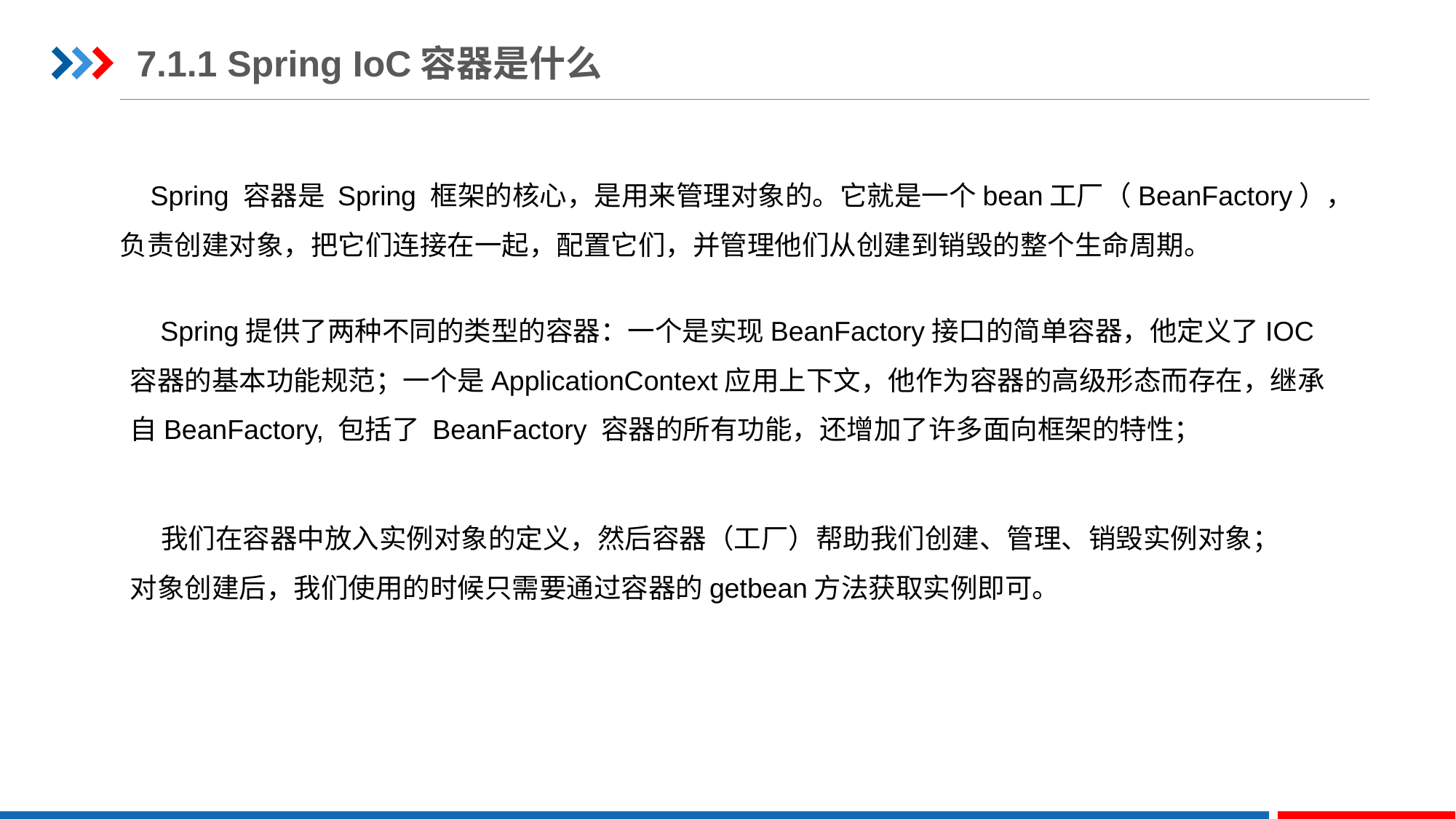

7.1.1 Spring IoC容器是什么
    Spring 容器是 Spring 框架的核心，是用来管理对象的。它就是一个bean工厂（BeanFactory），负责创建对象，把它们连接在一起，配置它们，并管理他们从创建到销毁的整个生命周期。
    Spring提供了两种不同的类型的容器：一个是实现BeanFactory接口的简单容器，他定义了IOC容器的基本功能规范；一个是ApplicationContext应用上下文，他作为容器的高级形态而存在，继承自BeanFactory, 包括了 BeanFactory 容器的所有功能，还增加了许多面向框架的特性；
    我们在容器中放入实例对象的定义，然后容器（工厂）帮助我们创建、管理、销毁实例对象；
对象创建后，我们使用的时候只需要通过容器的getbean方法获取实例即可。